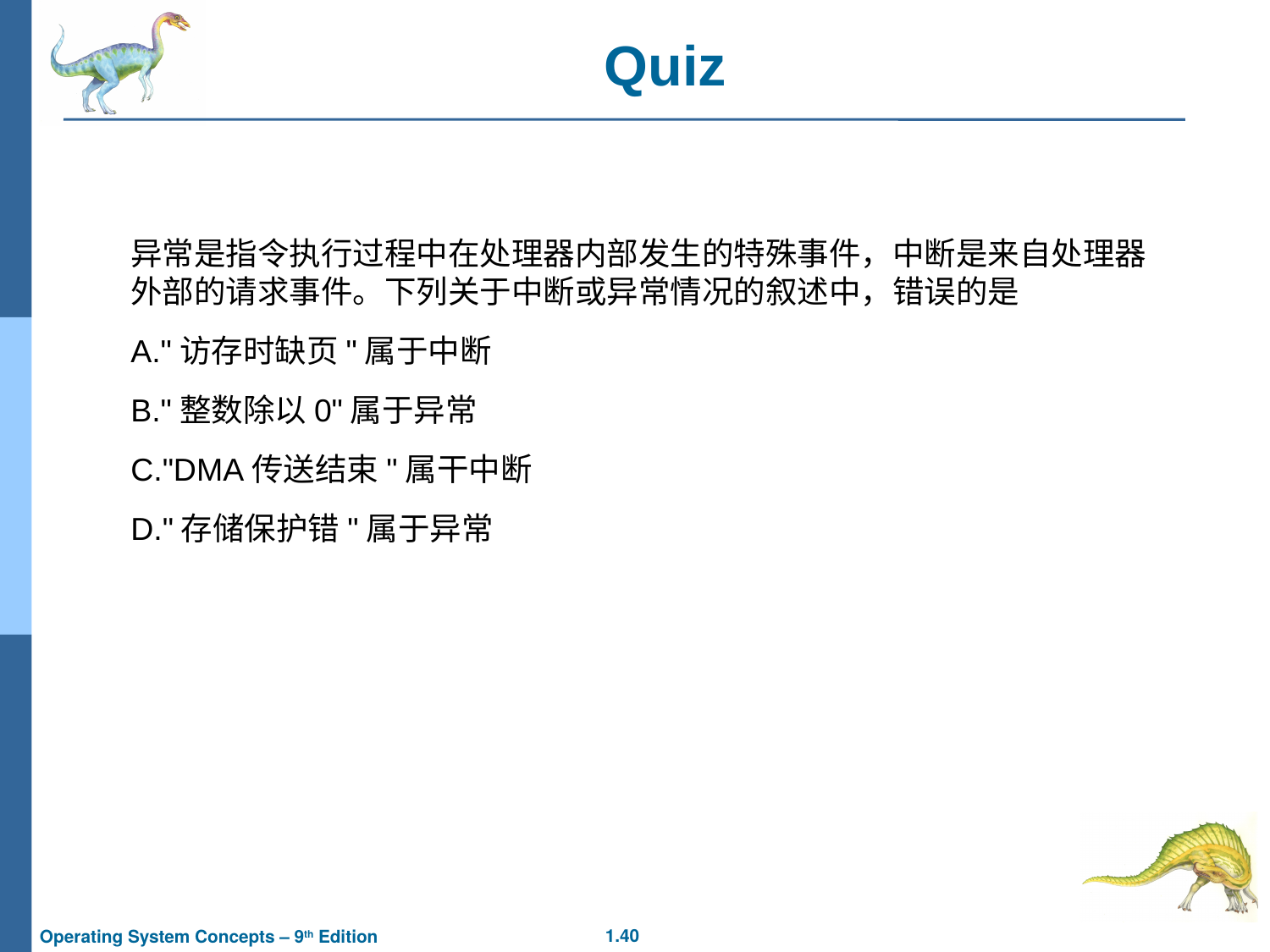

Quiz
异常是指令执行过程中在处理器内部发生的特殊事件，中断是来自处理器外部的请求事件。下列关于中断或异常情况的叙述中，错误的是
A."访存时缺页"属于中断
B."整数除以0"属于异常
C."DMA传送结束"属干中断
D."存储保护错"属于异常